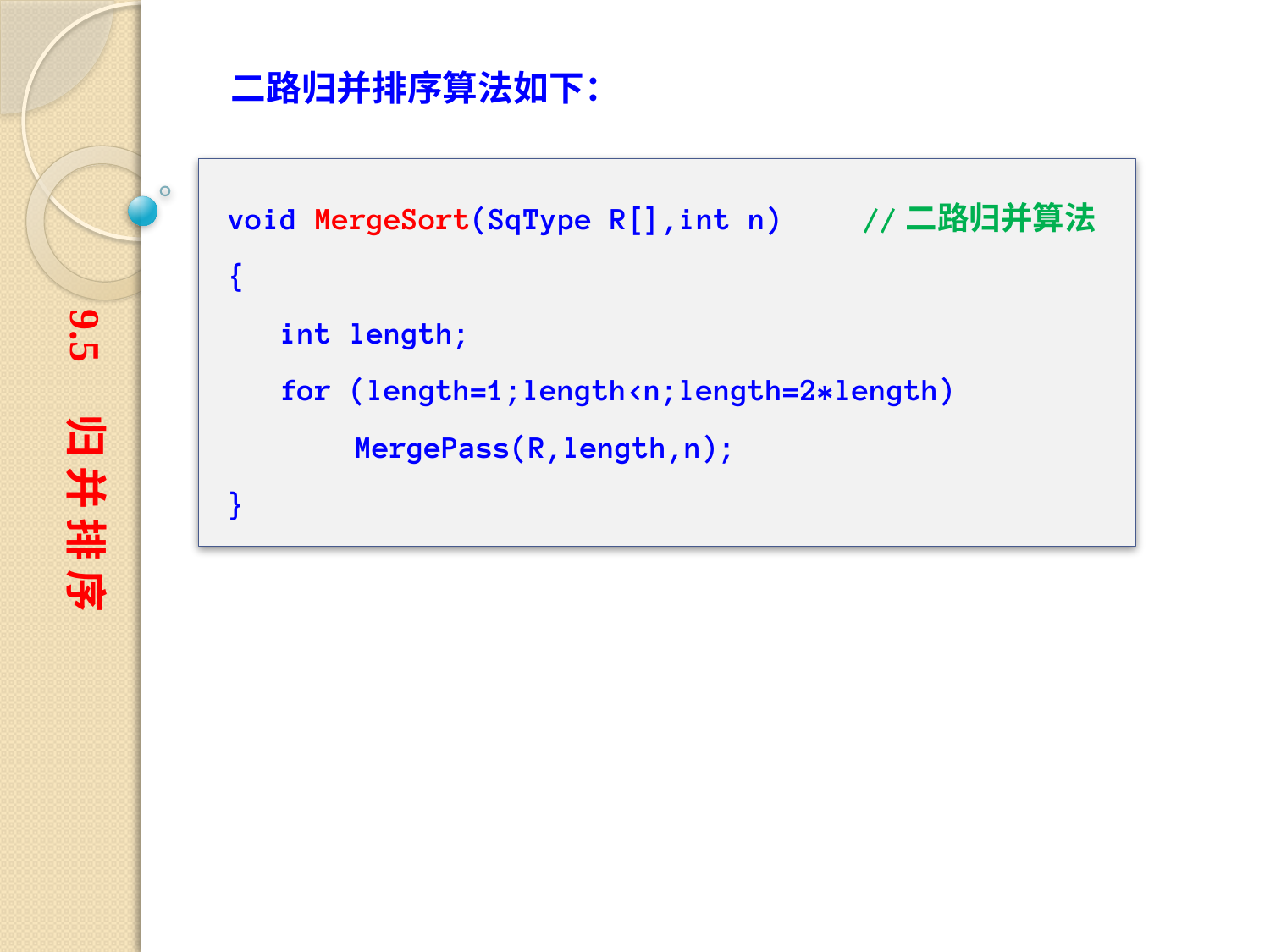

二路归并排序算法如下：
void MergeSort(SqType R[],int n)	//二路归并算法
{
   int length;
   for (length=1;length<n;length=2*length)
	MergePass(R,length,n);
}
9.5    归 并 排 序